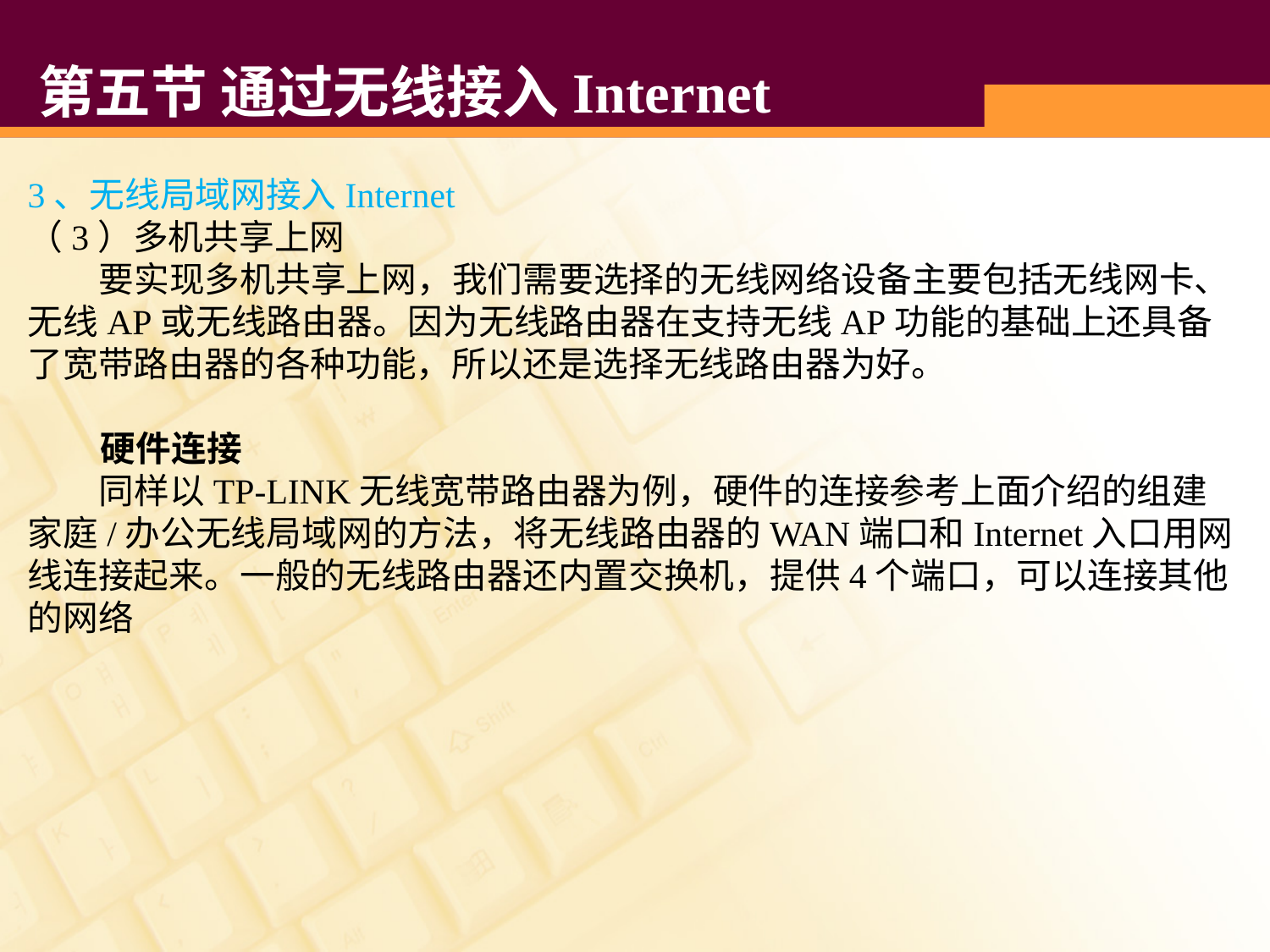

# 第五节 通过无线接入Internet
3、无线局域网接入Internet
（3）多机共享上网
        要实现多机共享上网，我们需要选择的无线网络设备主要包括无线网卡、无线AP或无线路由器。因为无线路由器在支持无线AP功能的基础上还具备了宽带路由器的各种功能，所以还是选择无线路由器为好。

        硬件连接
        同样以TP-LINK无线宽带路由器为例，硬件的连接参考上面介绍的组建家庭/办公无线局域网的方法，将无线路由器的WAN端口和Internet入口用网线连接起来。一般的无线路由器还内置交换机，提供4个端口，可以连接其他的网络